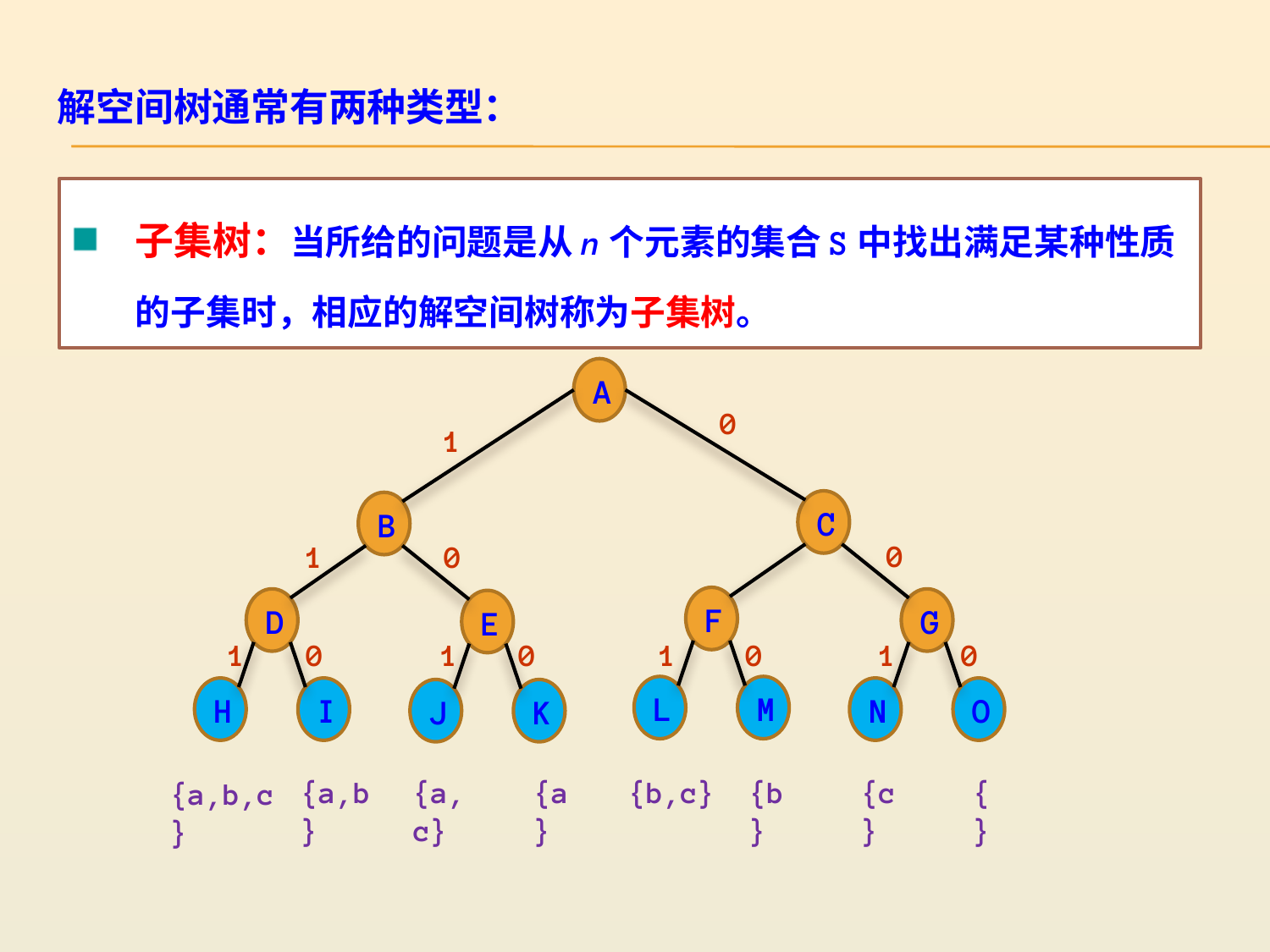

解空间树通常有两种类型：
子集树：当所给的问题是从n个元素的集合S中找出满足某种性质的子集时，相应的解空间树称为子集树。
A
0
1
C
B
0
1
0
F
D
G
E
1
0
1
0
1
0
1
0
L
M
H
I
N
O
J
K
{a,b}
{a, c}
{a}
{b,c}
{b}
{c}
{ }
{a,b,c}